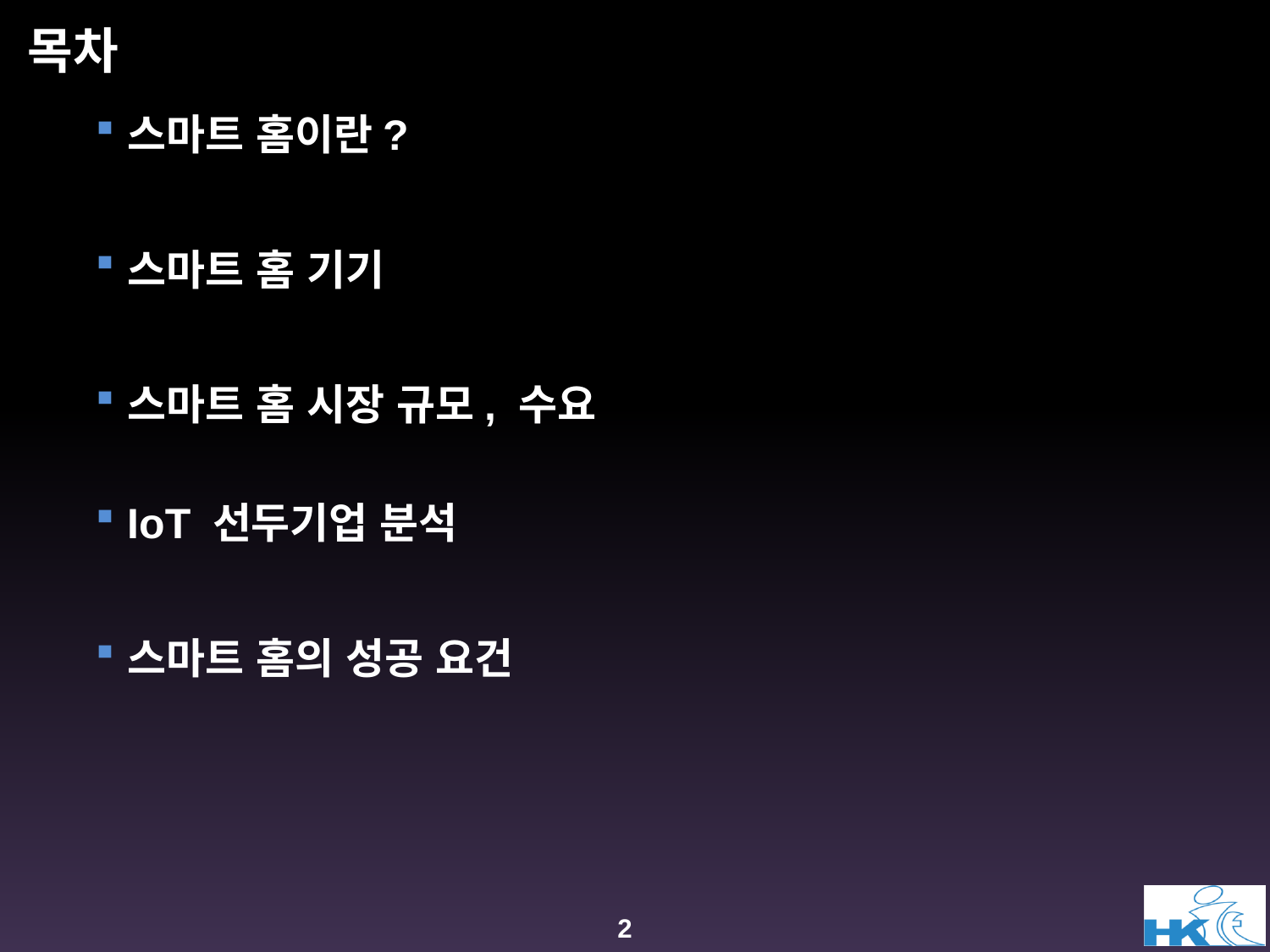

# 목차
스마트 홈이란?

스마트 홈 기기

스마트 홈 시장 규모, 수요

IoT 선두기업 분석

스마트 홈의 성공 요건

2